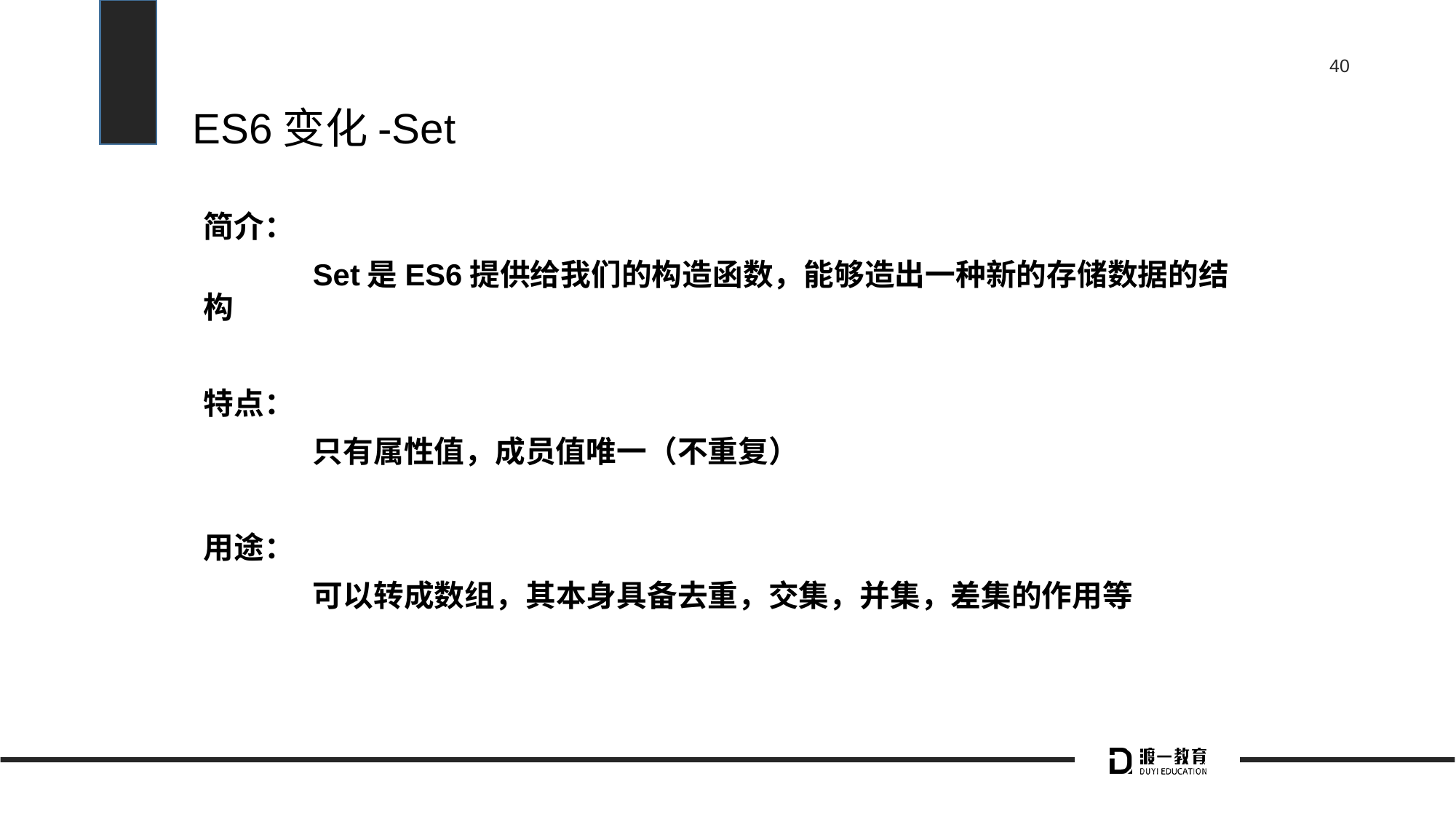

# ES6变化-Set
简介：
	Set是ES6提供给我们的构造函数，能够造出一种新的存储数据的结构

特点：
	只有属性值，成员值唯一（不重复）

用途：
	可以转成数组，其本身具备去重，交集，并集，差集的作用等